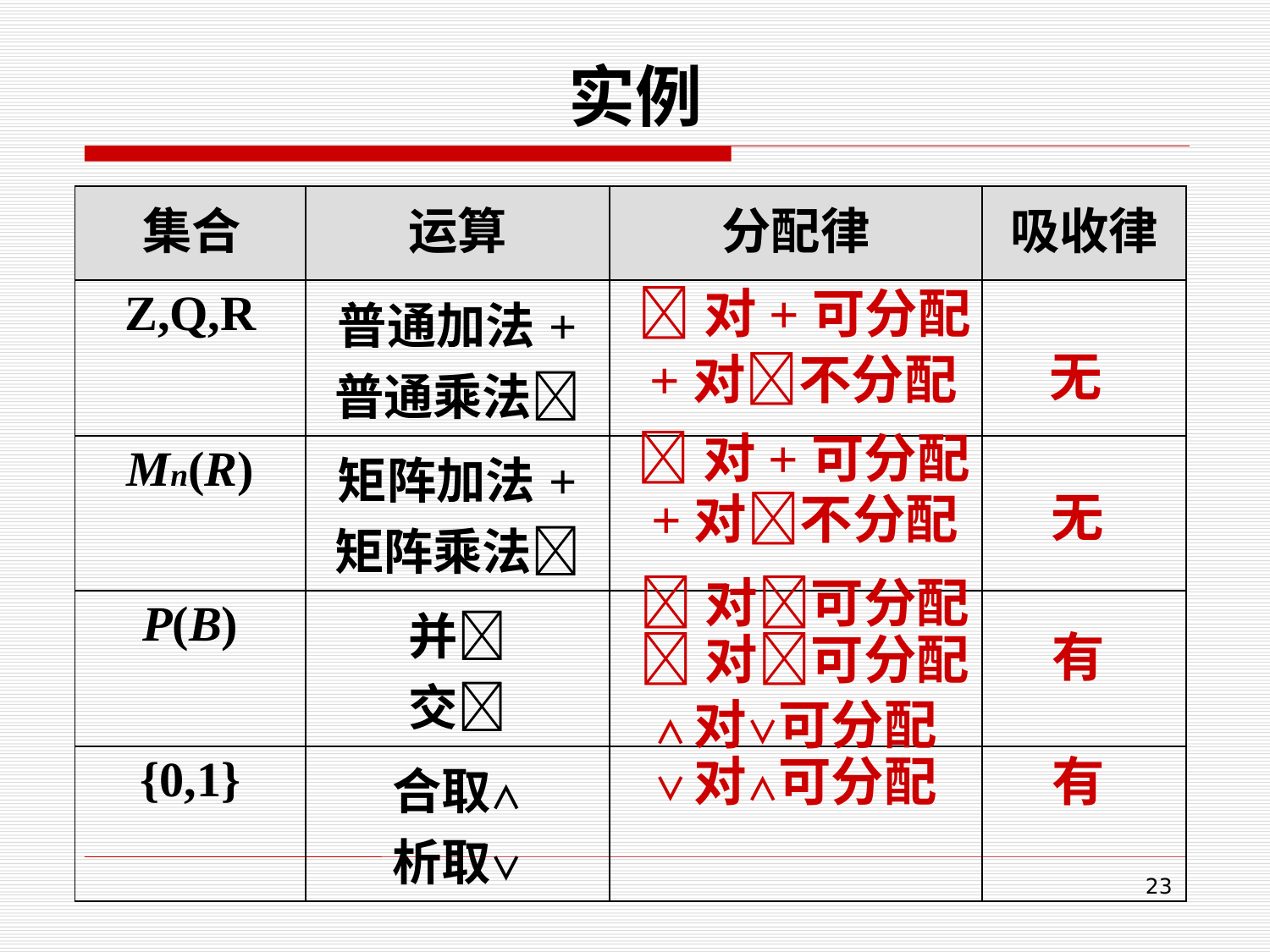

# 实例
| 集合 | 运算 | 分配律 | 吸收律 |
| --- | --- | --- | --- |
| Z,Q,R | 普通加法+ 普通乘法× |  |  |
| Mn(R) | 矩阵加法+ 矩阵乘法× |  |  |
| P(B) | 并∪ 交∩ |  |  |
| {0,1} | 合取∧ 析取∨ |  |  |

×对+可分配
无
+对×不分配

×对+可分配
无
+对×不分配

∪对∩可分配
有
∩对∪可分配
∧对∨可分配

∨对∧可分配
有
23